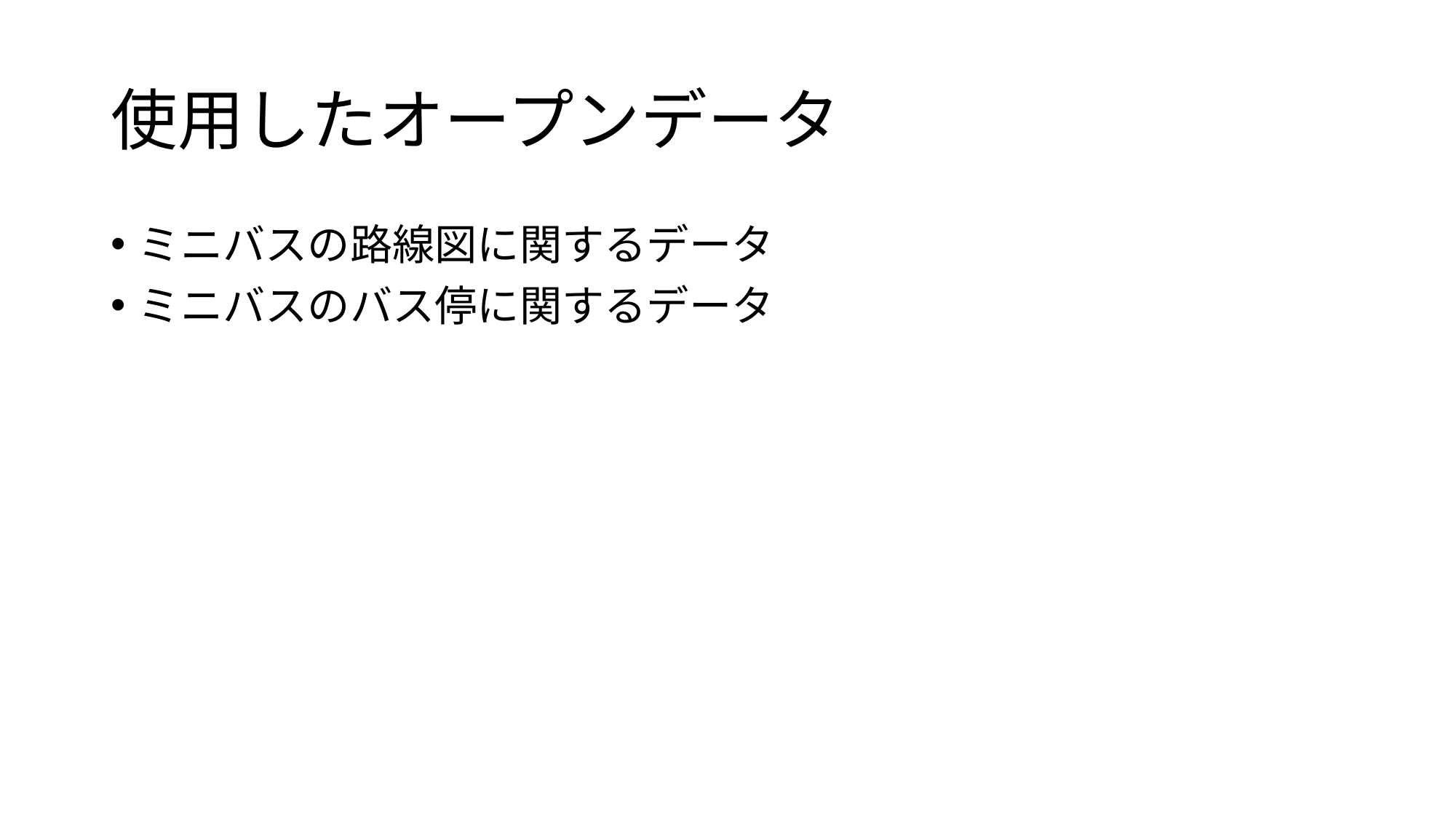

# 使用したオープンデータ
ミニバスの路線図に関するデータ
ミニバスのバス停に関するデータ